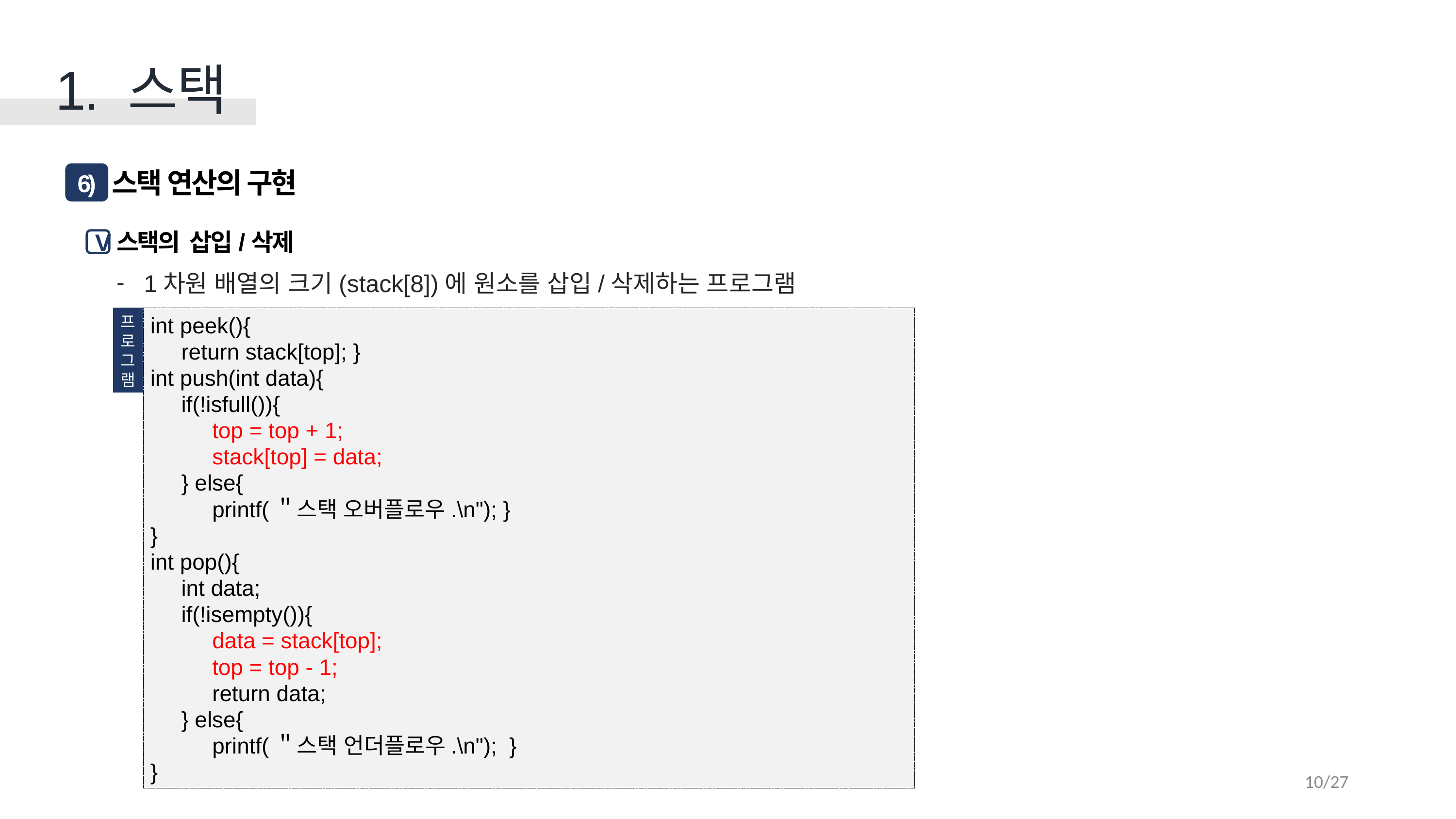

1. 스택

스택 연산의 구현
6)
스택의  삽입/삭제

1차원 배열의 크기(stack[8])에 원소를 삽입/삭제하는 프로그램
V
프
로
그
램
int peek(){
     return stack[top]; }
int push(int data){
     if(!isfull()){
          top = top + 1;
          stack[top] = data;
     } else{
          printf(＂스택 오버플로우.\n"); }
}
int pop(){
     int data;
     if(!isempty()){
          data = stack[top];
          top = top - 1;
          return data;
     } else{
          printf(＂스택 언더플로우.\n");  }
}
10/27